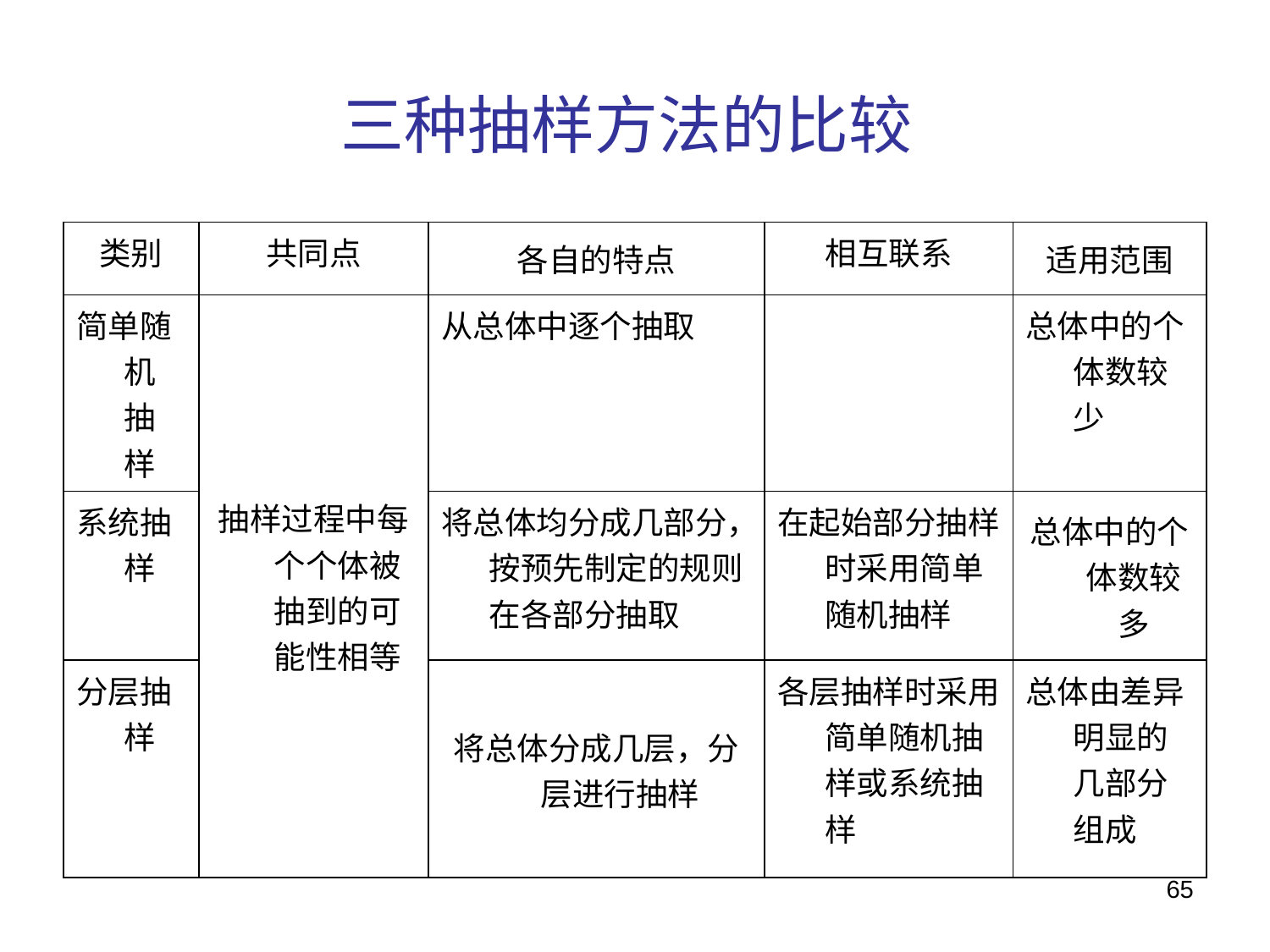

# 三种抽样方法的比较
| 类别 | 共同点 | 各自的特点 | 相互联系 | 适用范围 |
| --- | --- | --- | --- | --- |
| 简单随机抽样 | 抽样过程中每个个体被抽到的可能性相等 | 从总体中逐个抽取 |  | 总体中的个体数较少 |
| 系统抽样 |  | 将总体均分成几部分，按预先制定的规则在各部分抽取 | 在起始部分抽样时采用简单随机抽样 | 总体中的个体数较多 |
| 分层抽样 |  | 将总体分成几层，分层进行抽样 | 各层抽样时采用简单随机抽样或系统抽样 | 总体由差异明显的几部分组成 |
65